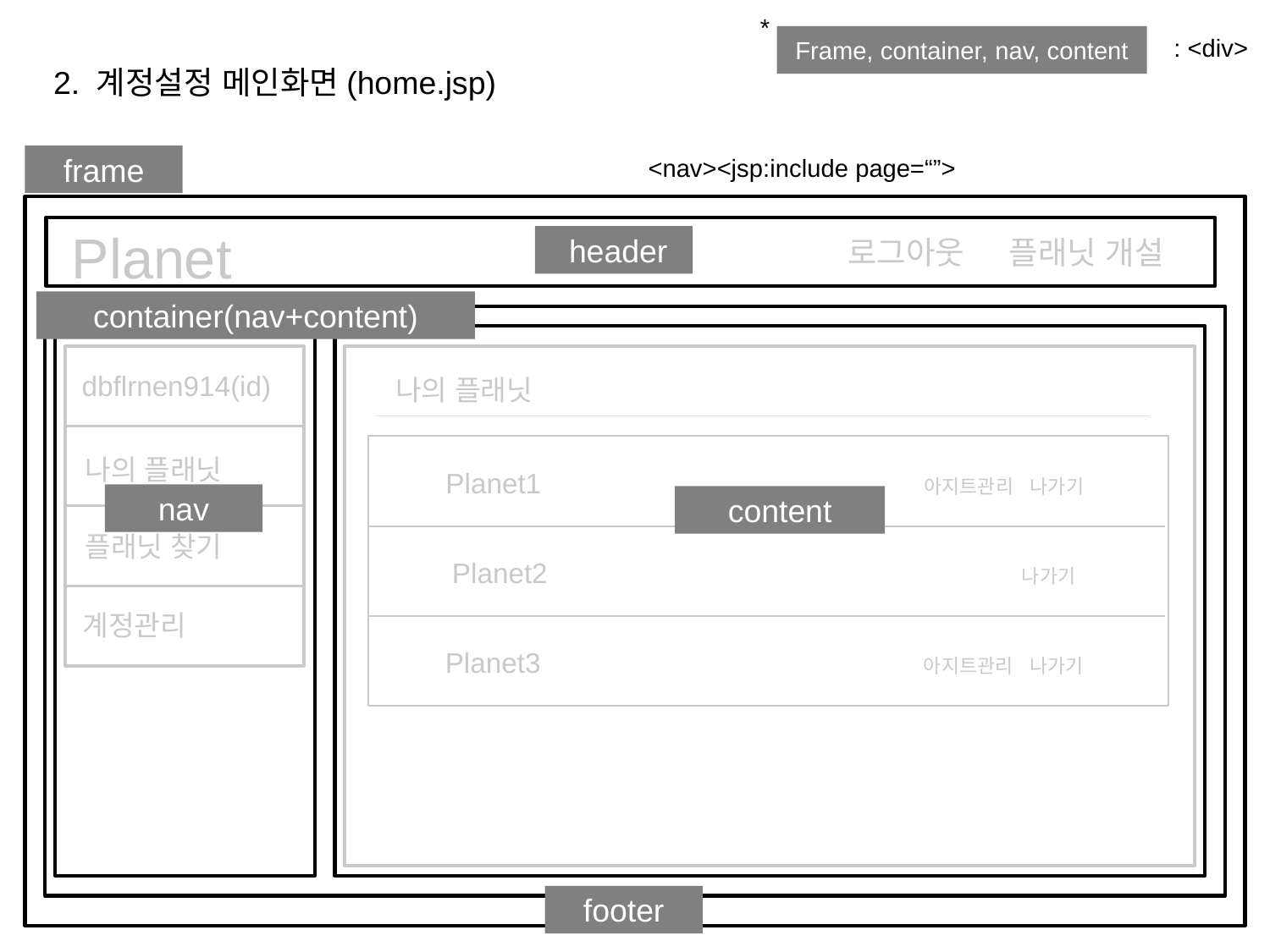

*
Frame, container, nav, content
: <div>
2. 계정설정 메인화면(home.jsp)
frame
<nav><jsp:include page=“”>

Planet

 header
로그아웃     플래닛 개설
container(nav+content)

dbflrnen914(id)
나의 플래닛

나의 플래닛
Planet1                                                아지트관리   나가기
nav
content
플래닛 찾기
Planet2                                                                 나가기
계정관리
Planet3                                                아지트관리   나가기
footer